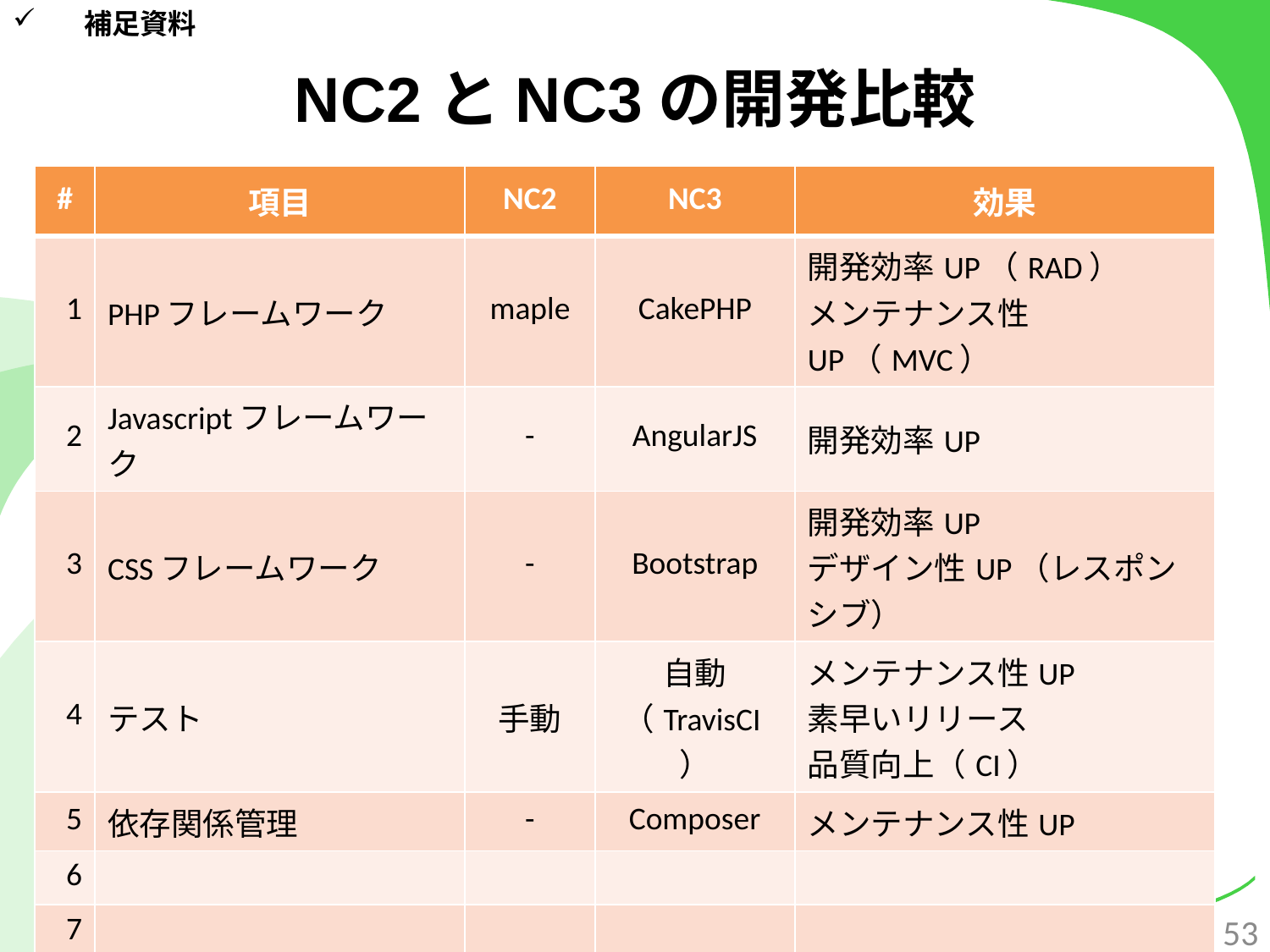

補足資料
# NC2とNC3の開発比較
| # | 項目 | NC2 | NC3 | 効果 |
| --- | --- | --- | --- | --- |
| 1 | PHPフレームワーク | maple | CakePHP | 開発効率UP（RAD） メンテナンス性UP（MVC） |
| 2 | Javascriptフレームワーク | - | AngularJS | 開発効率UP |
| 3 | CSSフレームワーク | - | Bootstrap | 開発効率UP デザイン性UP（レスポンシブ） |
| 4 | テスト | 手動 | 自動 （TravisCI） | メンテナンス性UP 素早いリリース 品質向上（CI） |
| 5 | 依存関係管理 | - | Composer | メンテナンス性UP |
| 6 |  |  |  |  |
| 7 |  |  |  |  |
| 8 |  |  |  |  |
| 9 |  |  |  |  |
| 10 |  |  |  |  |
53